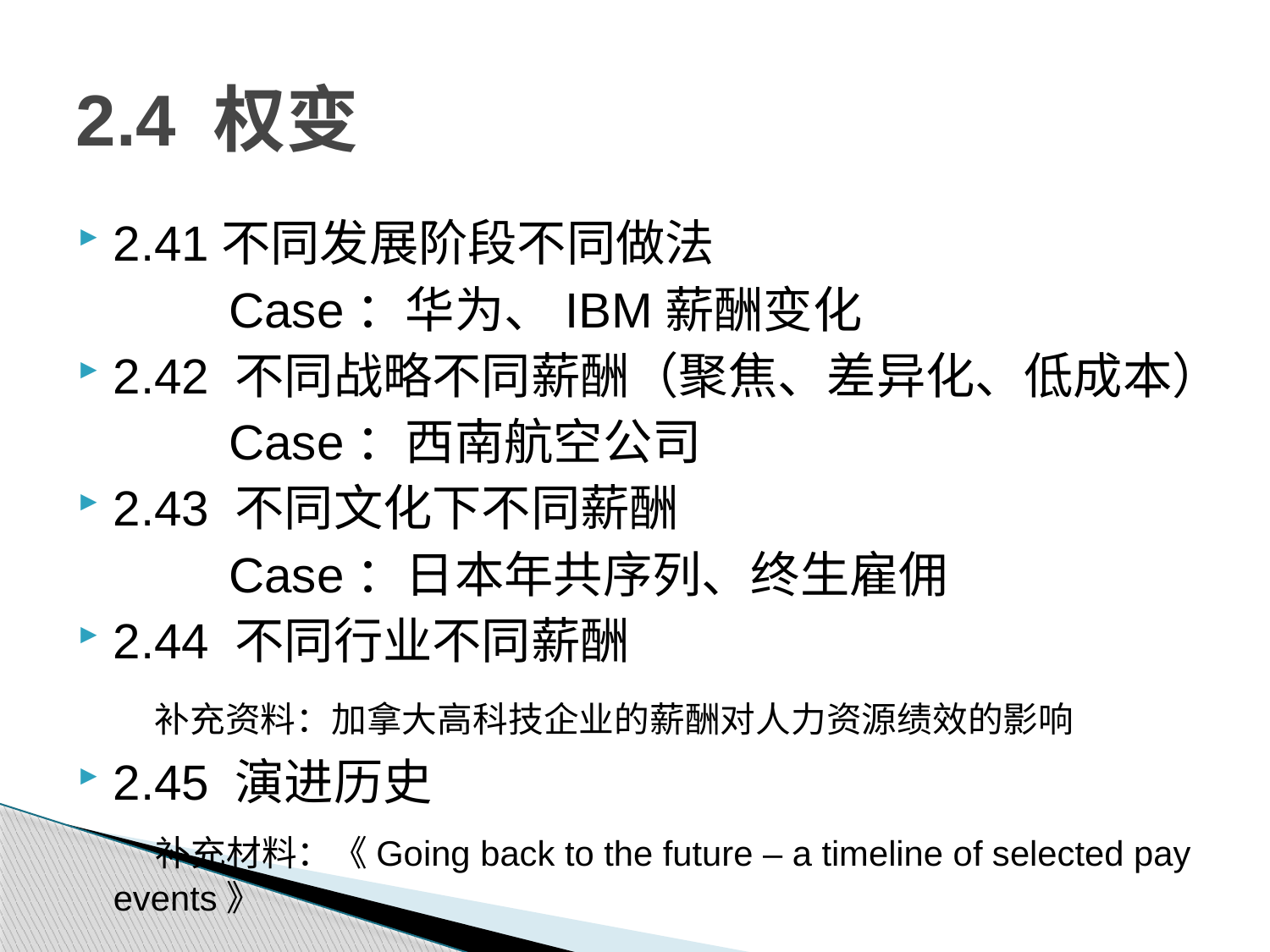

# 2.4 权变
2.41不同发展阶段不同做法
           Case：华为、IBM薪酬变化
2.42 不同战略不同薪酬（聚焦、差异化、低成本）
           Case：西南航空公司
2.43 不同文化下不同薪酬
           Case：日本年共序列、终生雇佣
2.44 不同行业不同薪酬
     补充资料：加拿大高科技企业的薪酬对人力资源绩效的影响
2.45 演进历史
      补充材料：《Going back to the future – a timeline of selected pay events》